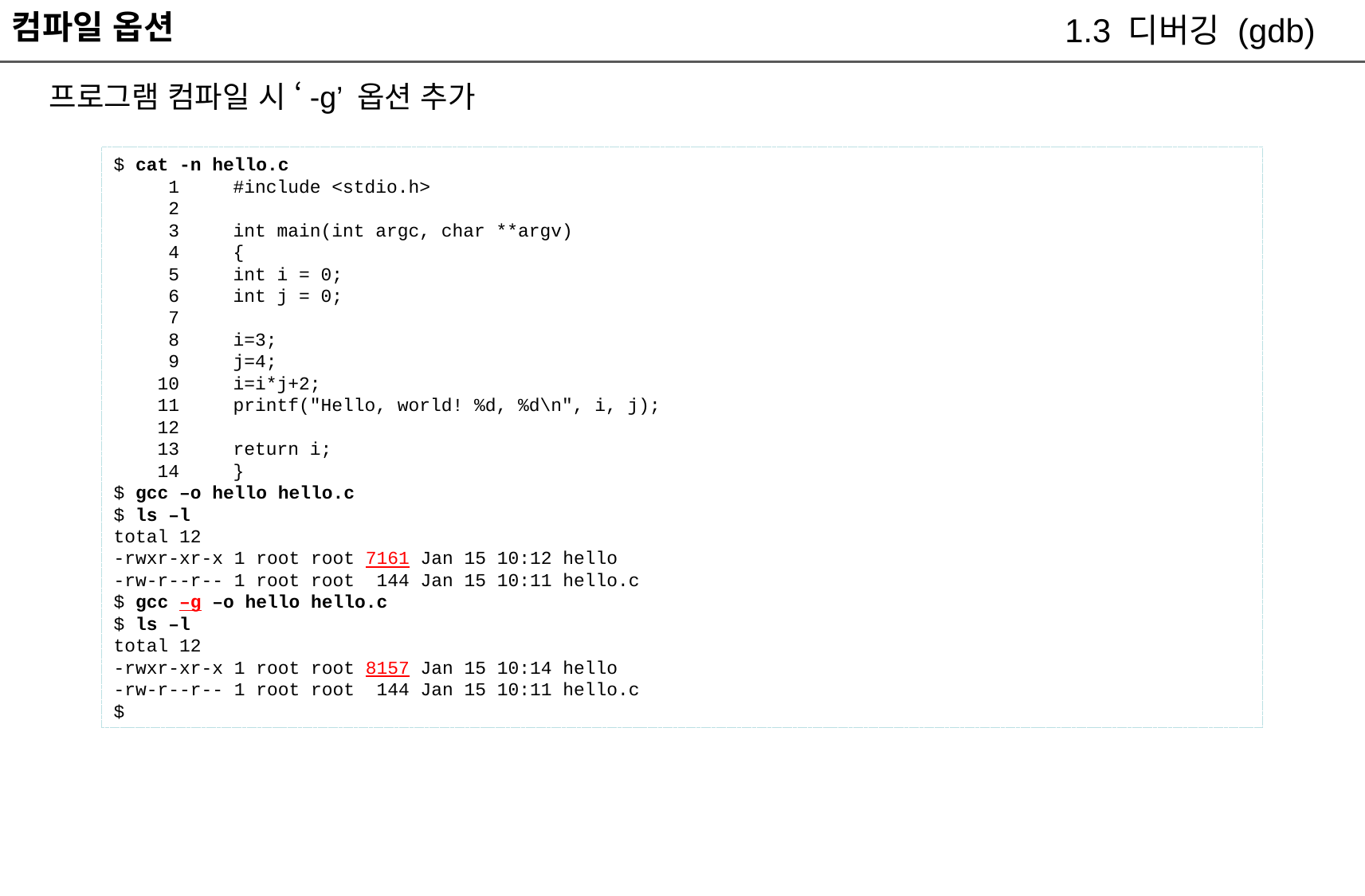

# 컴파일 옵션
프로그램 컴파일 시 ‘-g’ 옵션 추가

$ cat -n hello.c
     1	#include <stdio.h>
     2
     3	int main(int argc, char **argv)
     4	{
     5	int i = 0;
     6	int j = 0;
     7
     8	i=3;
     9	j=4;
    10	i=i*j+2;
    11	printf("Hello, world! %d, %d\n", i, j);
    12
    13	return i;
    14	}
$ gcc –o hello hello.c
$ ls –l
total 12
-rwxr-xr-x 1 root root 7161 Jan 15 10:12 hello
-rw-r--r-- 1 root root  144 Jan 15 10:11 hello.c
$ gcc –g –o hello hello.c
$ ls –l
total 12
-rwxr-xr-x 1 root root 8157 Jan 15 10:14 hello
-rw-r--r-- 1 root root  144 Jan 15 10:11 hello.c
$